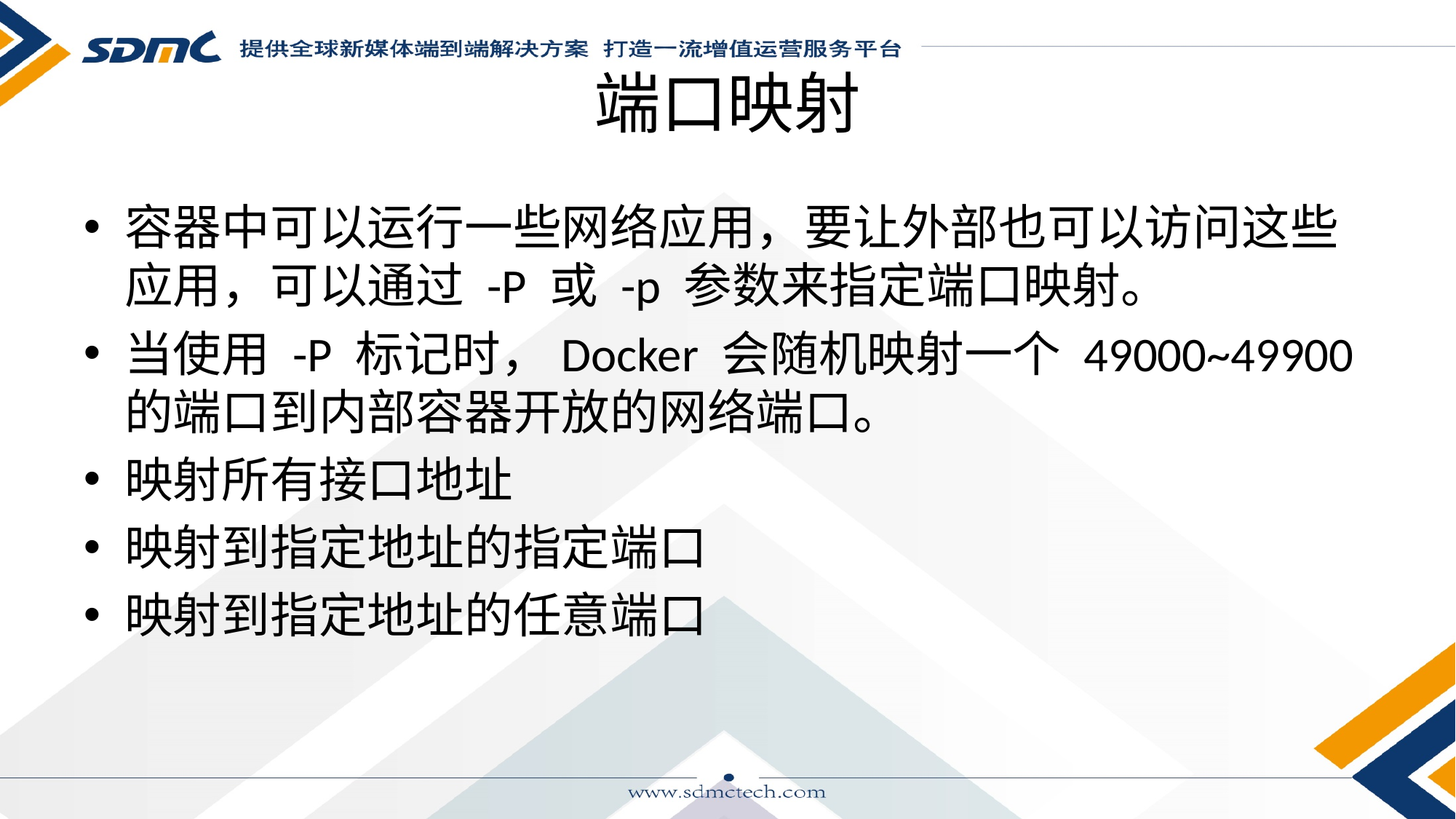

# 端口映射
容器中可以运行一些网络应用，要让外部也可以访问这些应用，可以通过 -P 或 -p 参数来指定端口映射。
当使用 -P 标记时，Docker 会随机映射一个 49000~49900 的端口到内部容器开放的网络端口。
映射所有接口地址
映射到指定地址的指定端口
映射到指定地址的任意端口